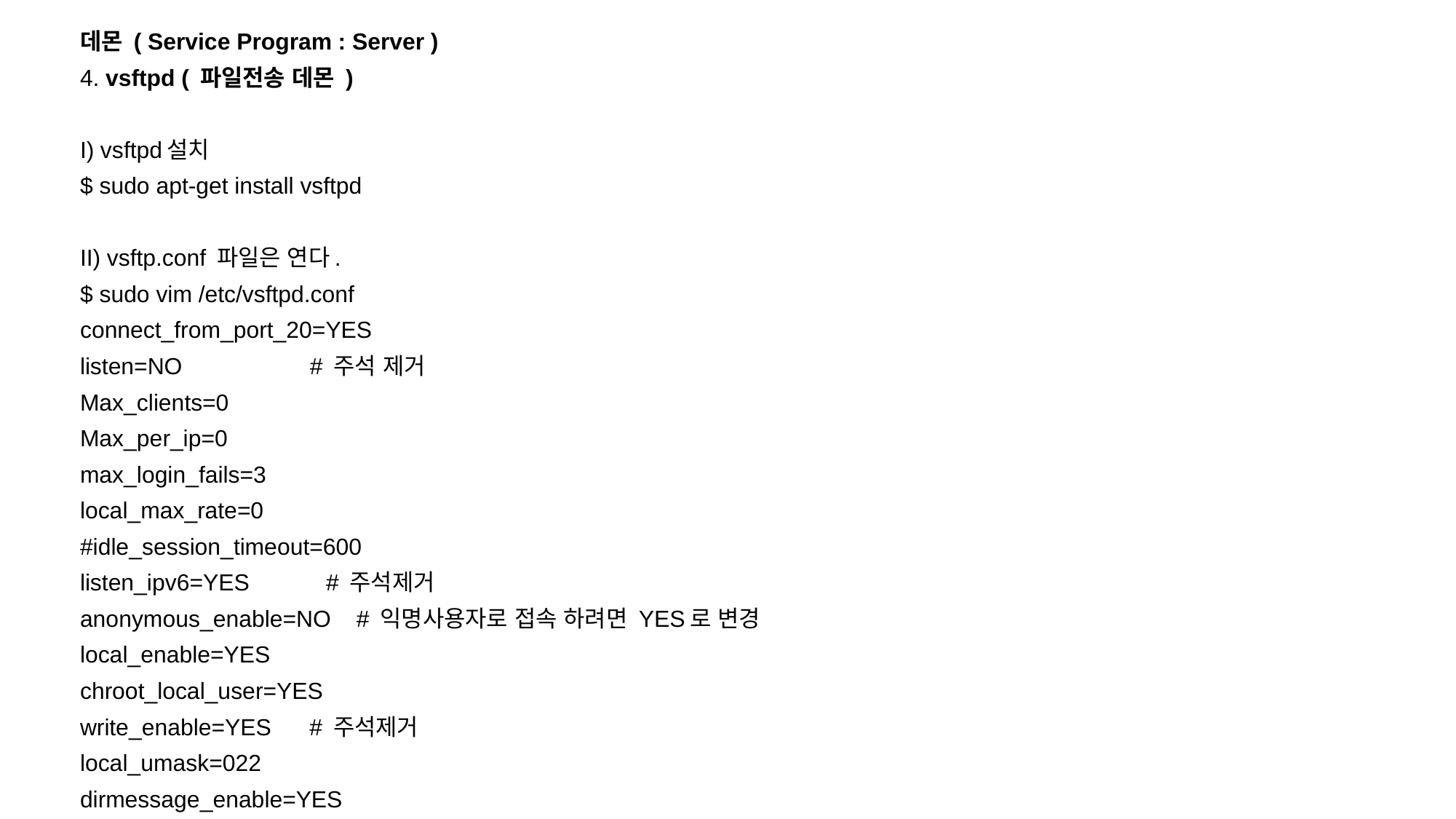

데몬 ( Service Program : Server )
4. vsftpd ( 파일전송 데몬 )

I) vsftpd설치
$ sudo apt-get install vsftpd

II) vsftp.conf 파일은 연다.
$ sudo vim /etc/vsftpd.conf
connect_from_port_20=YES
listen=NO                    # 주석 제거
Max_clients=0
Max_per_ip=0
max_login_fails=3
local_max_rate=0
#idle_session_timeout=600
listen_ipv6=YES            # 주석제거
anonymous_enable=NO    # 익명사용자로 접속 하려면 YES로 변경
local_enable=YES
chroot_local_user=YES
write_enable=YES      # 주석제거
local_umask=022
dirmessage_enable=YES